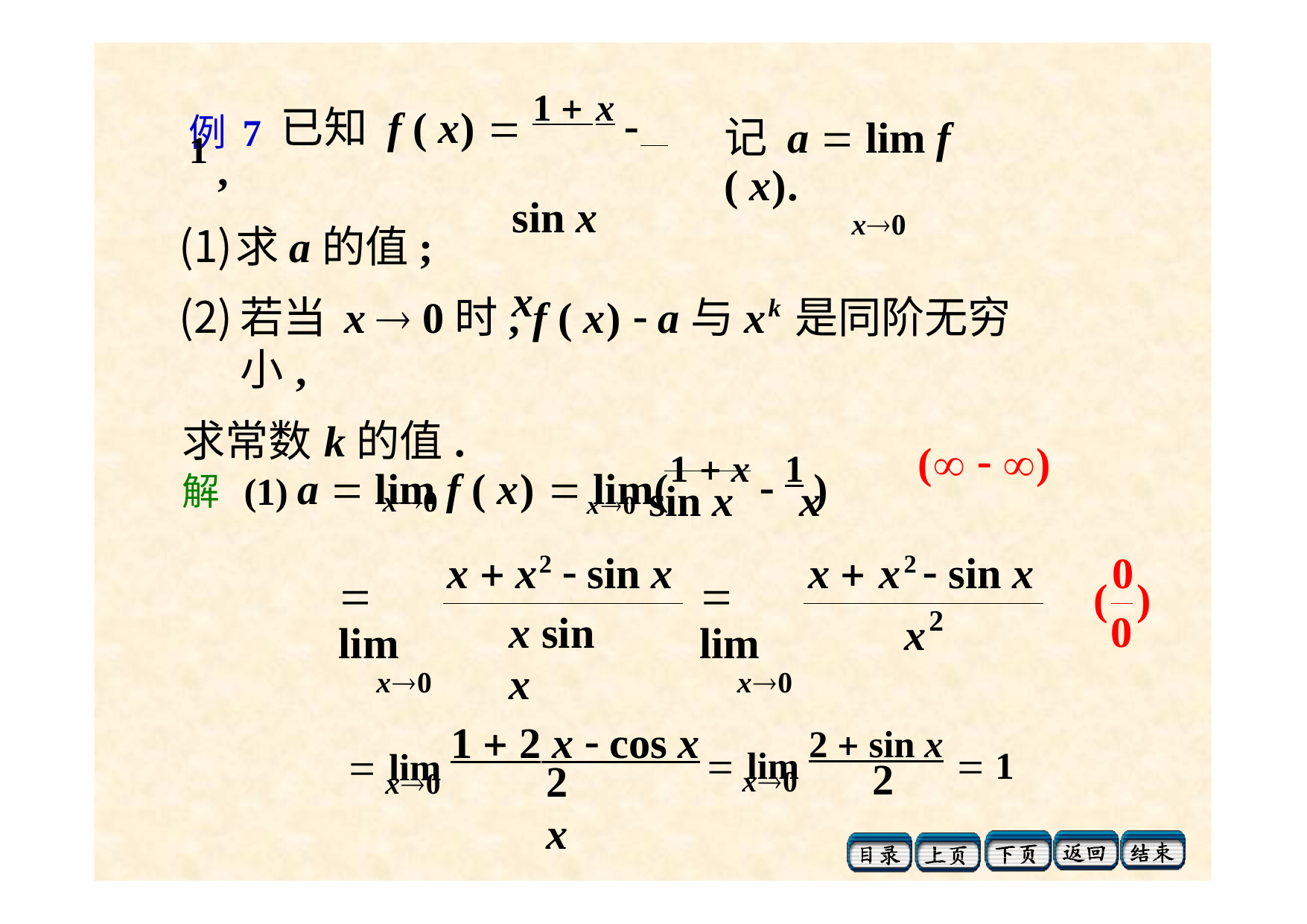

# 例7	已知 f ( x) = 1 + x − 1 ,
sin x	x
记 a = lim f ( x).
x→0

求a的值;
若当x → 0时, f ( x) − a与xk是同阶无穷小,
求常数k的值.
(∞ − ∞)
解 (1) a = lim f ( x) = lim(1 + x − 1 )
x→0  sin x	x

x→0
x + x2 − sin x
x + x2 − sin x	0
(	)
= lim
x→0
= lim
x→0
2
0
x sin x

x
= lim 1 + 2 x − cos x	= lim 2 + sin x = 1
2
2 x
x→0
x→0